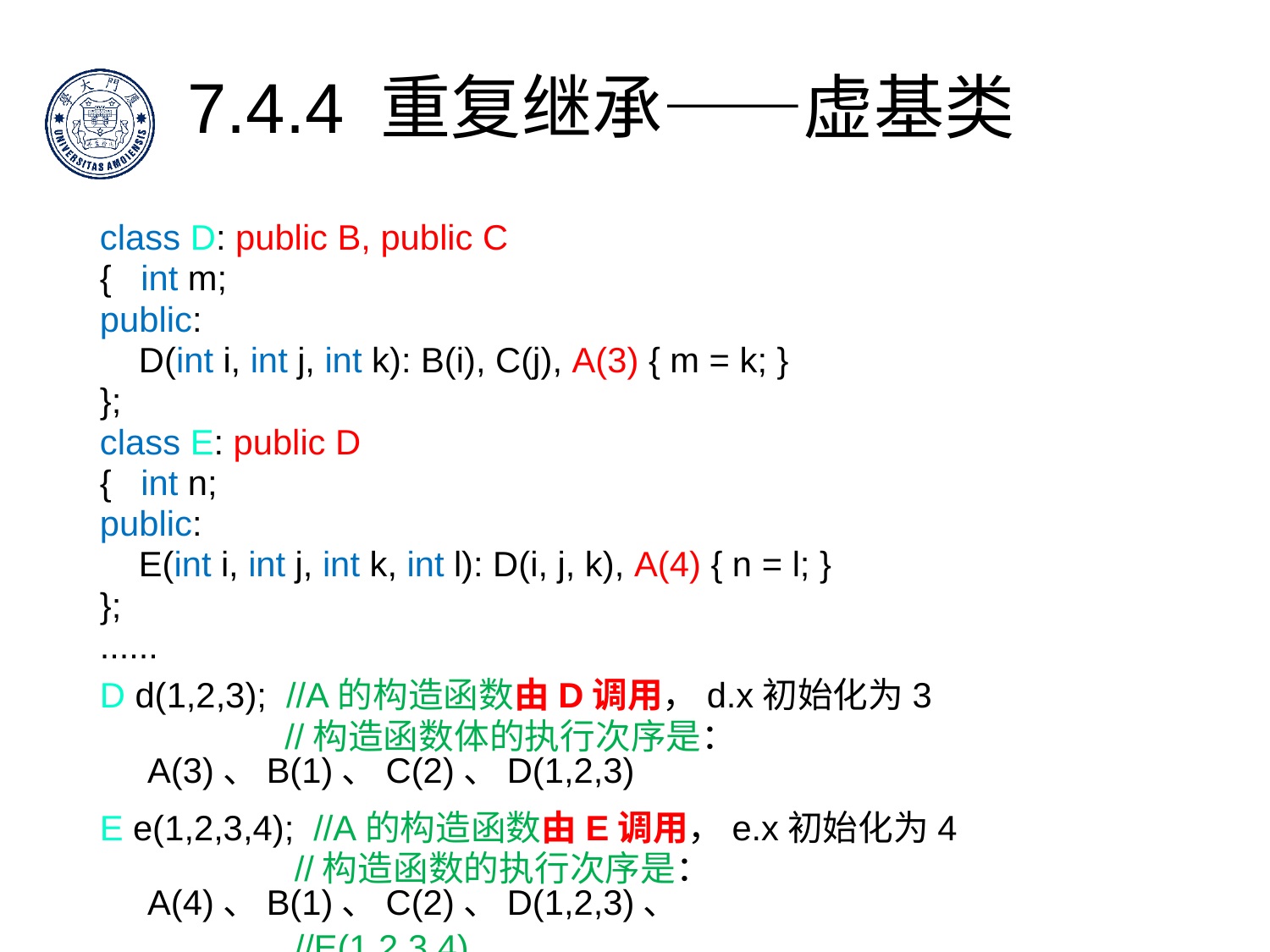

7.4.4 重复继承——虚基类
class D: public B, public C
{   int m;
public:
    D(int i, int j, int k): B(i), C(j), A(3) { m = k; }
};
class E: public D
{   int n;
public:
    E(int i, int j, int k, int l): D(i, j, k), A(4) { n = l; }
};
......
D d(1,2,3);  //A的构造函数由D调用，d.x初始化为3
                   //构造函数体的执行次序是：A(3)、B(1)、C(2)、D(1,2,3)
E e(1,2,3,4);  //A的构造函数由E调用，e.x初始化为4
                    //构造函数的执行次序是：A(4)、B(1)、C(2)、D(1,2,3)、
                    //E(1,2,3,4)